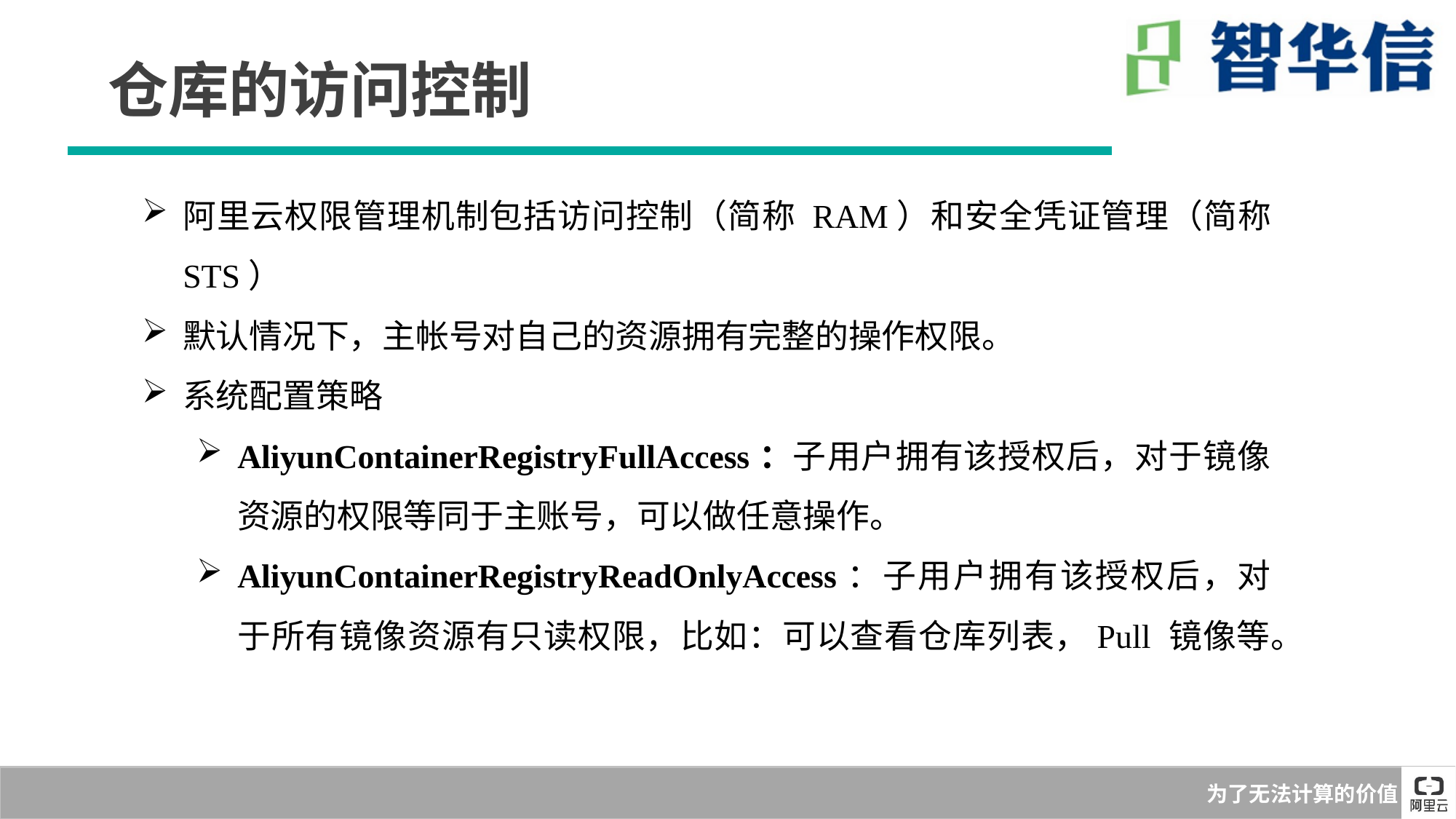

仓库的访问控制
阿里云权限管理机制包括访问控制（简称 RAM）和安全凭证管理（简称 STS）
默认情况下，主帐号对自己的资源拥有完整的操作权限。
系统配置策略
AliyunContainerRegistryFullAccess：子用户拥有该授权后，对于镜像资源的权限等同于主账号，可以做任意操作。
AliyunContainerRegistryReadOnlyAccess：子用户拥有该授权后，对于所有镜像资源有只读权限，比如：可以查看仓库列表，Pull 镜像等。